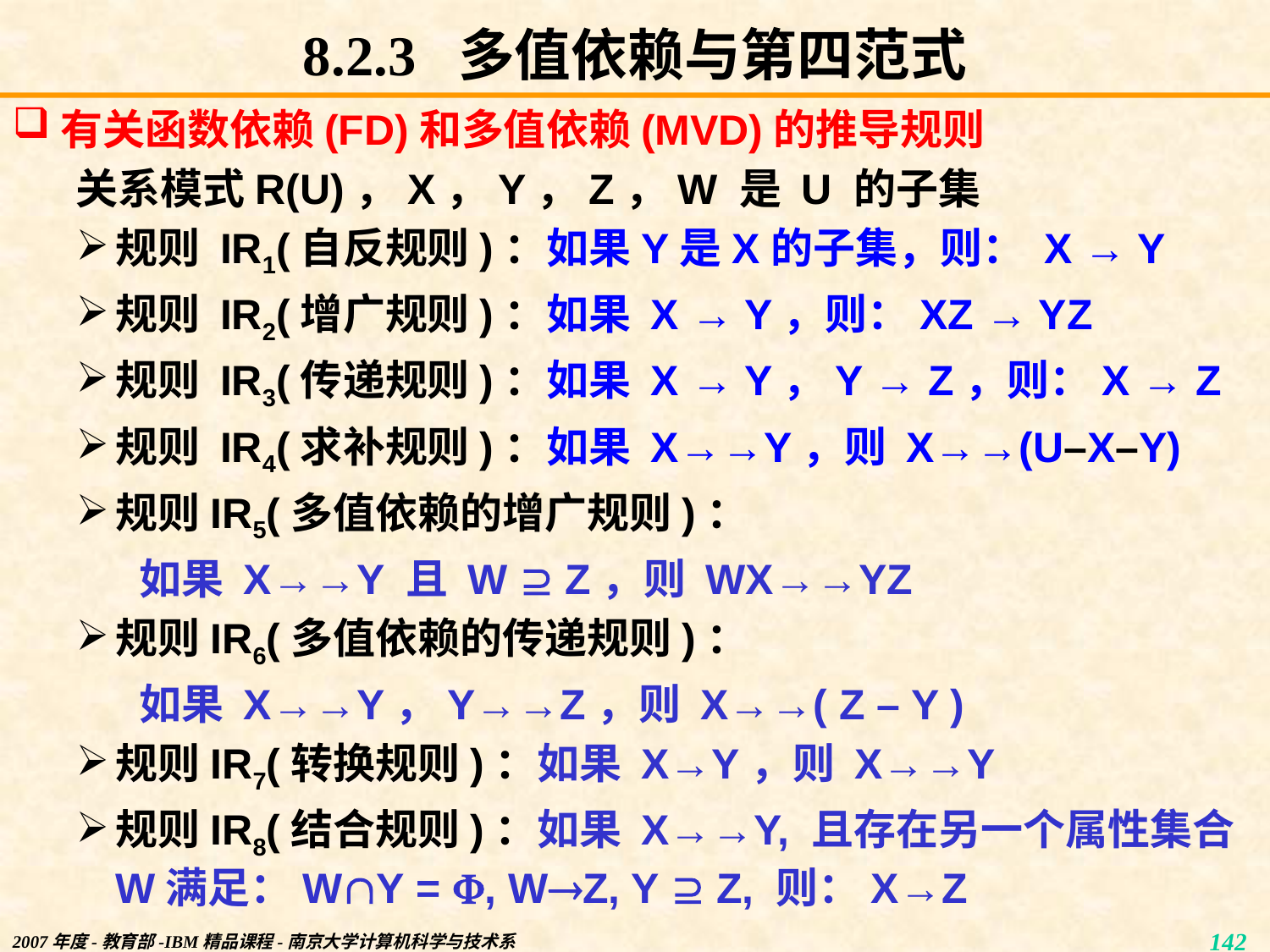

# 8.2.3  多值依赖与第四范式
有关函数依赖(FD)和多值依赖(MVD)的推导规则
关系模式R(U)，X，Y，Z，W 是 U 的子集
规则 IR1(自反规则)：如果Y是X的子集，则： X → Y
规则 IR2(增广规则)：如果 X → Y，则：XZ → YZ
规则 IR3(传递规则)：如果 X → Y，Y → Z，则：X → Z
规则 IR4(求补规则)：如果 X→→Y，则 X→→(U–X–Y)
规则IR5(多值依赖的增广规则)：
如果 X→→Y 且 W ⊇ Z，则 WX→→YZ
规则IR6(多值依赖的传递规则)：
如果 X→→Y，Y→→Z，则 X→→( Z – Y )
规则IR7(转换规则)：如果 X→Y，则 X→→Y
规则IR8(结合规则)：如果 X→→Y, 且存在另一个属性集合W满足：W∩Y = Φ, W→Z, Y ⊇ Z, 则：X→Z
142
2007年度-教育部-IBM精品课程-南京大学计算机科学与技术系